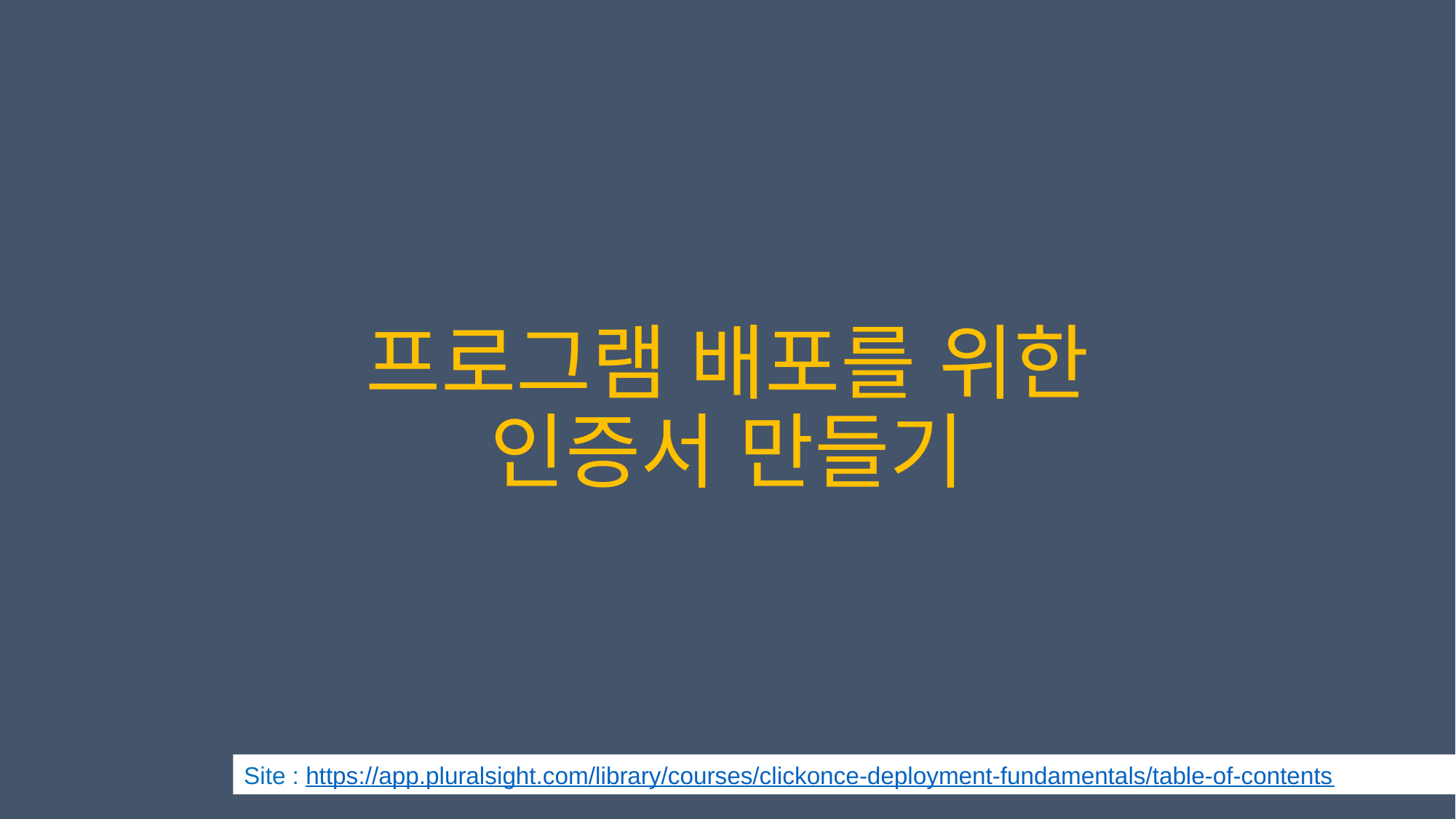

# 프로그램 배포를 위한 인증서 만들기
Site : https://app.pluralsight.com/library/courses/clickonce-deployment-fundamentals/table-of-contents